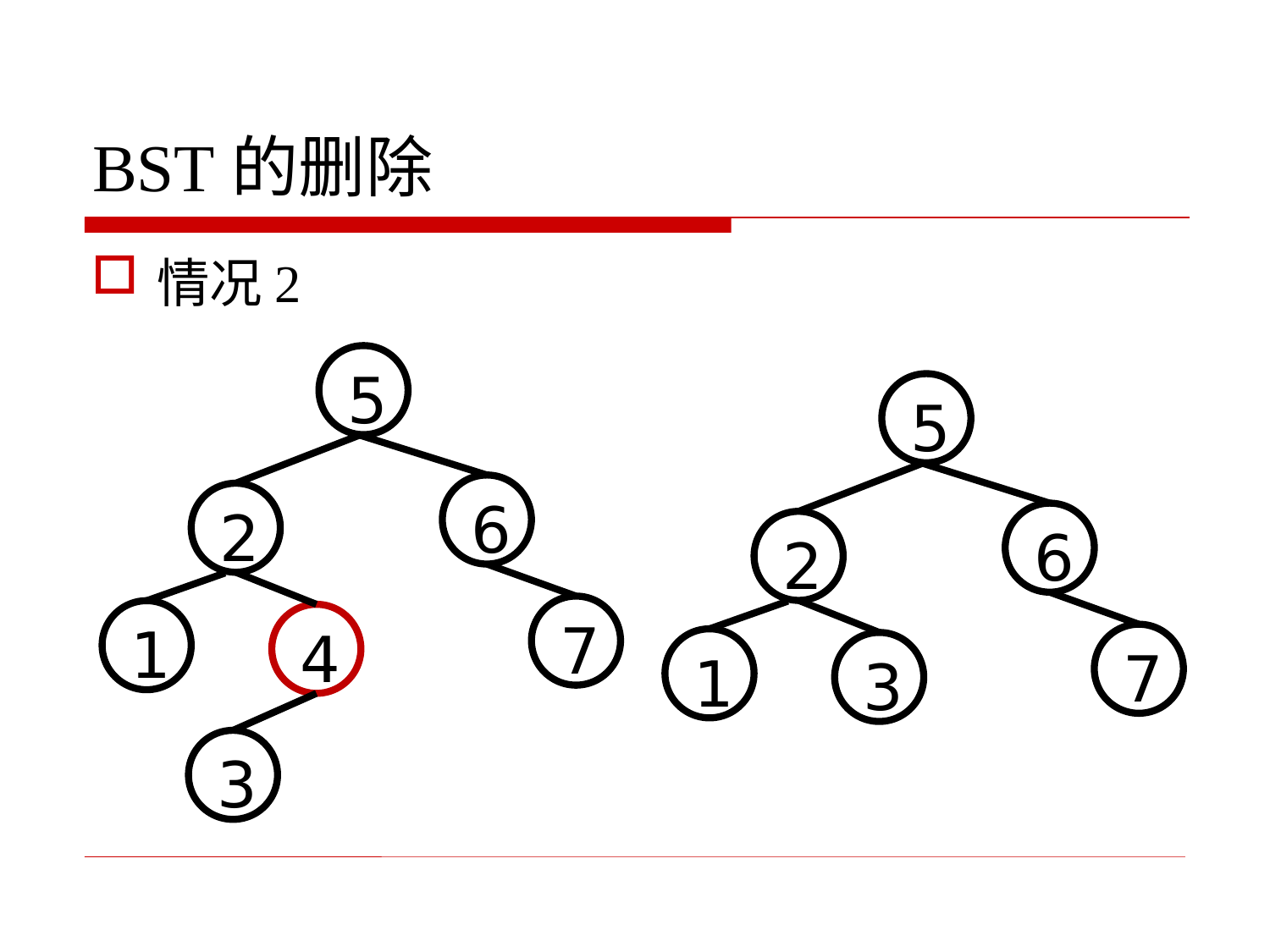

# BST的删除
情况2

5

6

2

7

1

4

3

5

6

2

7

1

3